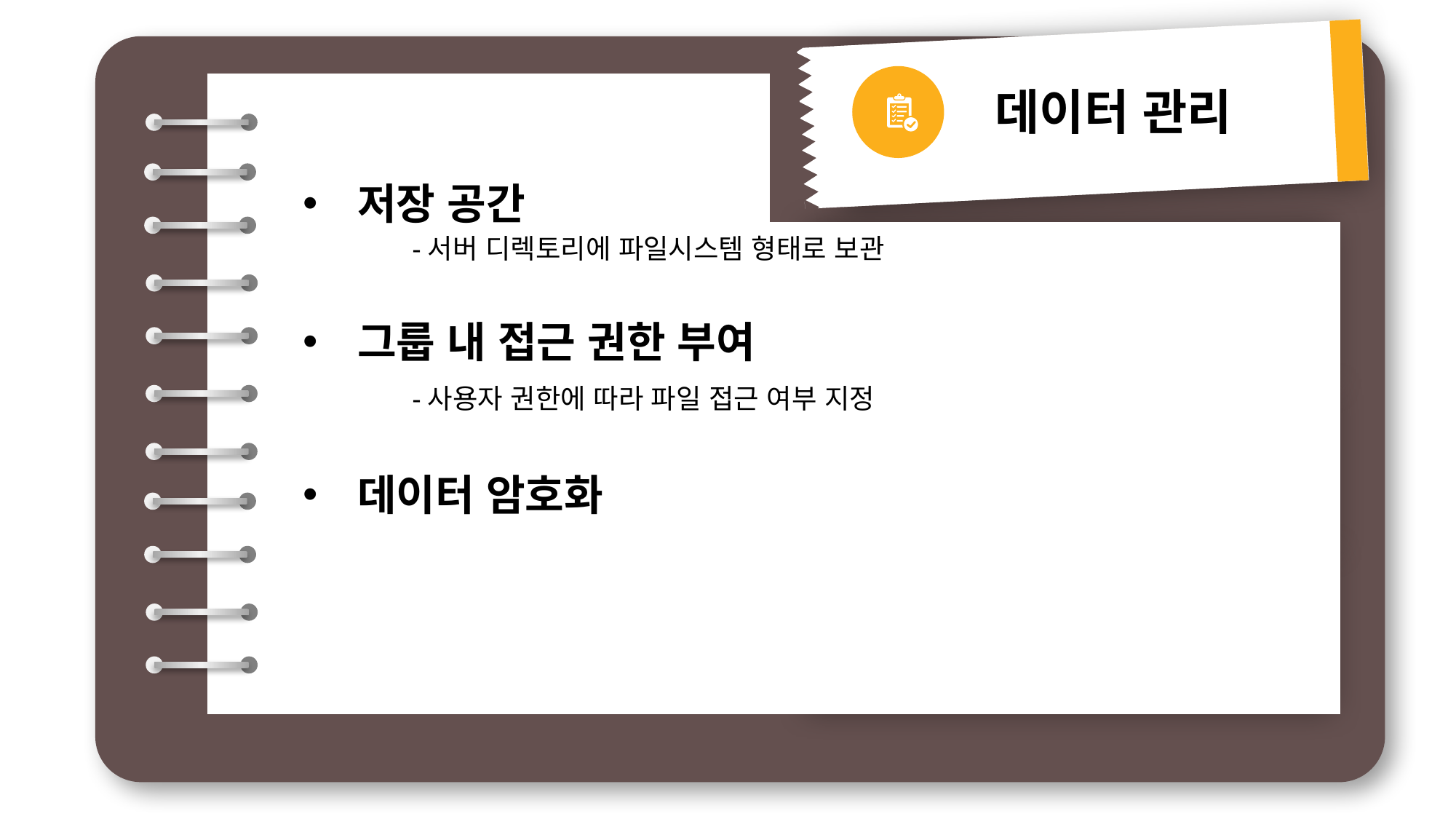

데이터 관리
저장 공간
	-서버 디렉토리에 파일시스템 형태로 보관

그룹 내 접근 권한 부여
	-사용자 권한에 따라 파일 접근 여부 지정

데이터 암호화